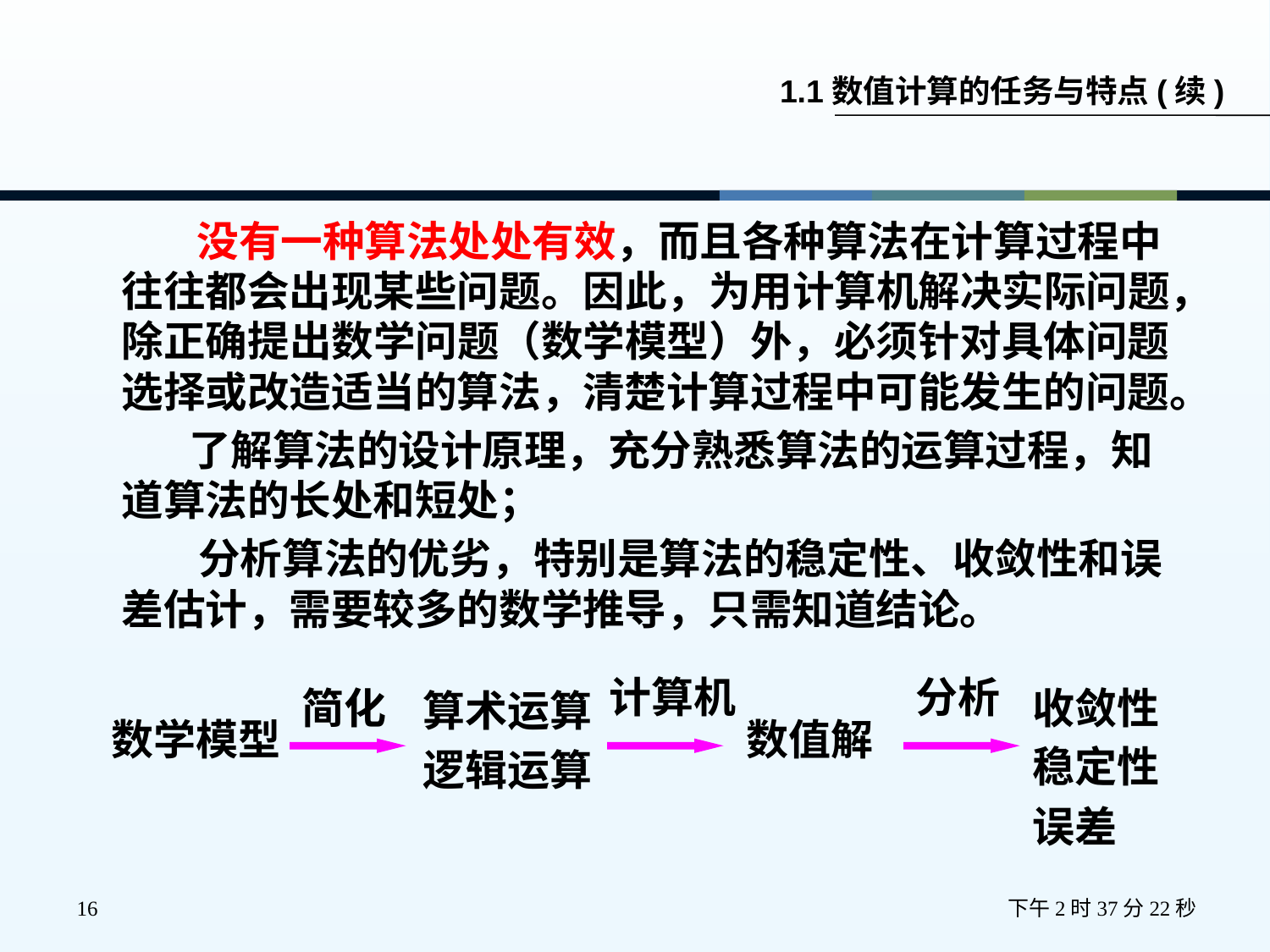

1.1数值计算的任务与特点(续)

       没有一种算法处处有效，而且各种算法在计算过程中往往都会出现某些问题。因此，为用计算机解决实际问题，除正确提出数学问题（数学模型）外，必须针对具体问题选择或改造适当的算法，清楚计算过程中可能发生的问题。
      了解算法的设计原理，充分熟悉算法的运算过程，知道算法的长处和短处；
       分析算法的优劣，特别是算法的稳定性、收敛性和误差估计，需要较多的数学推导，只需知道结论。
计算机
分析
简化
收敛性
稳定性
误差
算术运算
逻辑运算
数学模型
数值解

16
下午2时37分22秒